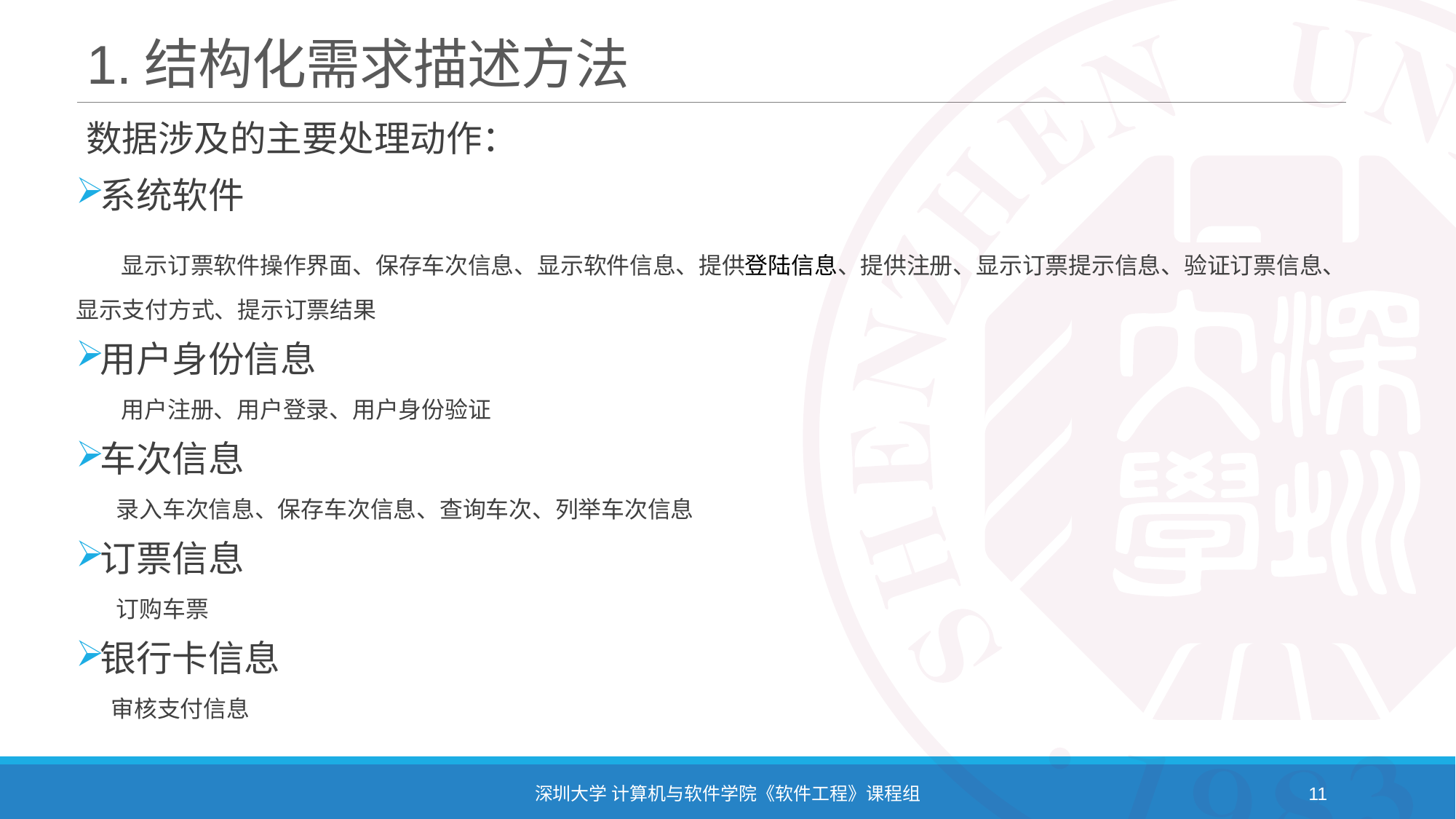

# 1.结构化需求描述方法
数据涉及的主要处理动作：
系统软件
        显示订票软件操作界面、保存车次信息、显示软件信息、提供登陆信息、提供注册、显示订票提示信息、验证订票信息、显示支付方式、提示订票结果
用户身份信息
        用户注册、用户登录、用户身份验证
车次信息
       录入车次信息、保存车次信息、查询车次、列举车次信息
订票信息
       订购车票
银行卡信息
      审核支付信息

深圳大学 计算机与软件学院《软件工程》课程组
11